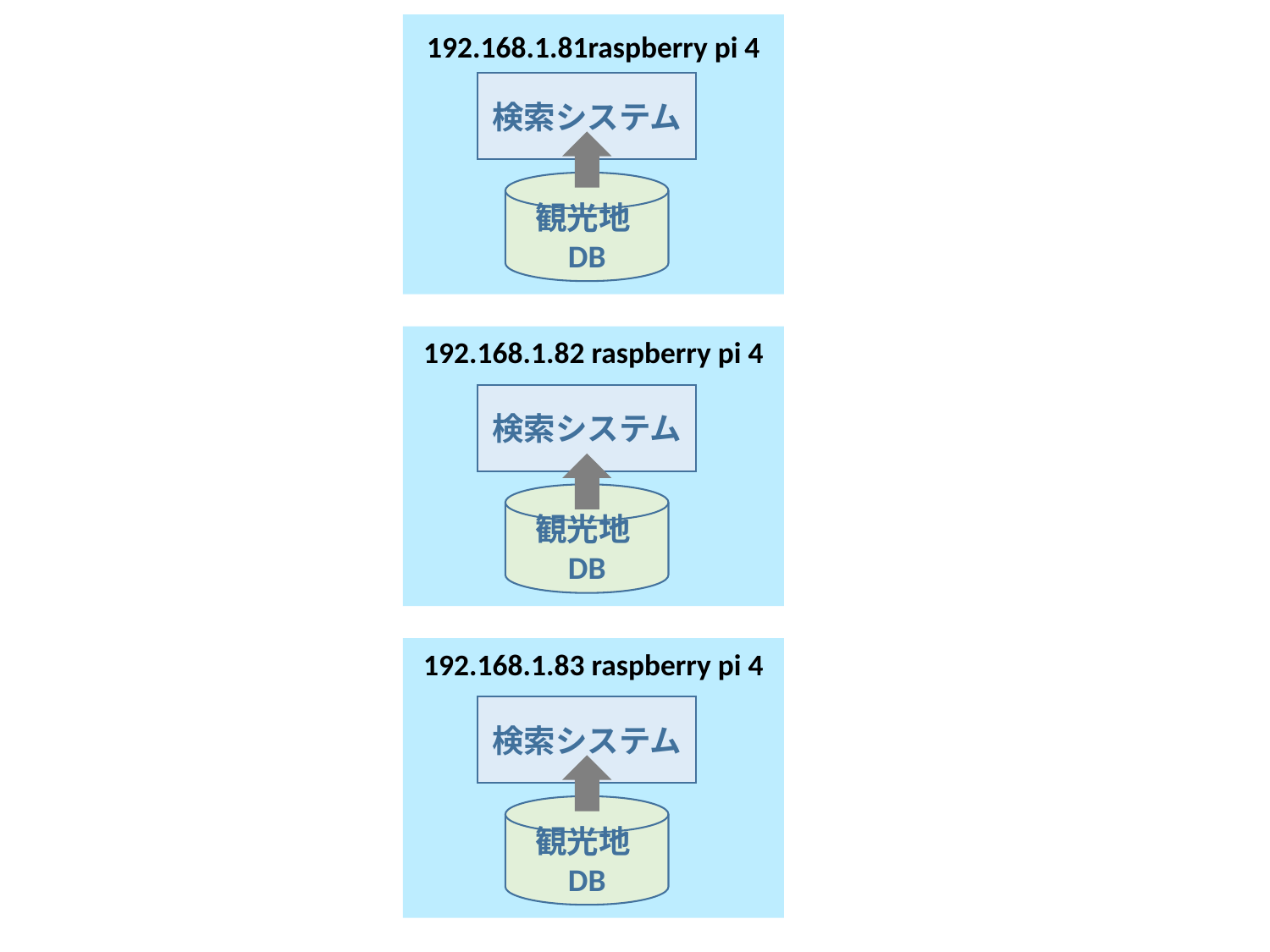

192.168.1.81raspberry pi 4

検索システム
観光地DB
192.168.1.82 raspberry pi 4

検索システム
観光地DB
192.168.1.83 raspberry pi 4

検索システム
観光地DB